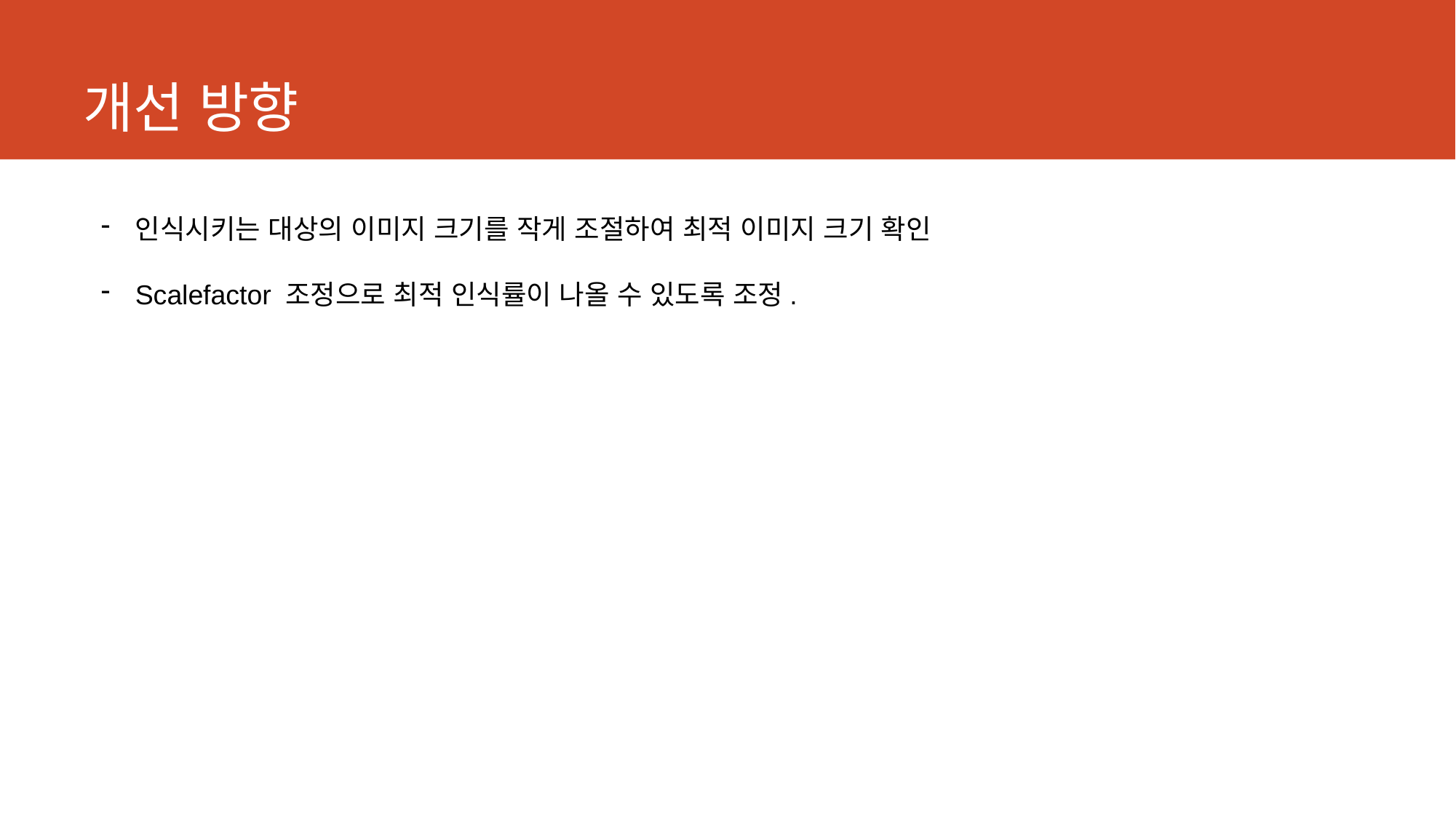

# 개선 방향
인식시키는 대상의 이미지 크기를 작게 조절하여 최적 이미지 크기 확인

Scalefactor 조정으로 최적 인식률이 나올 수 있도록 조정.